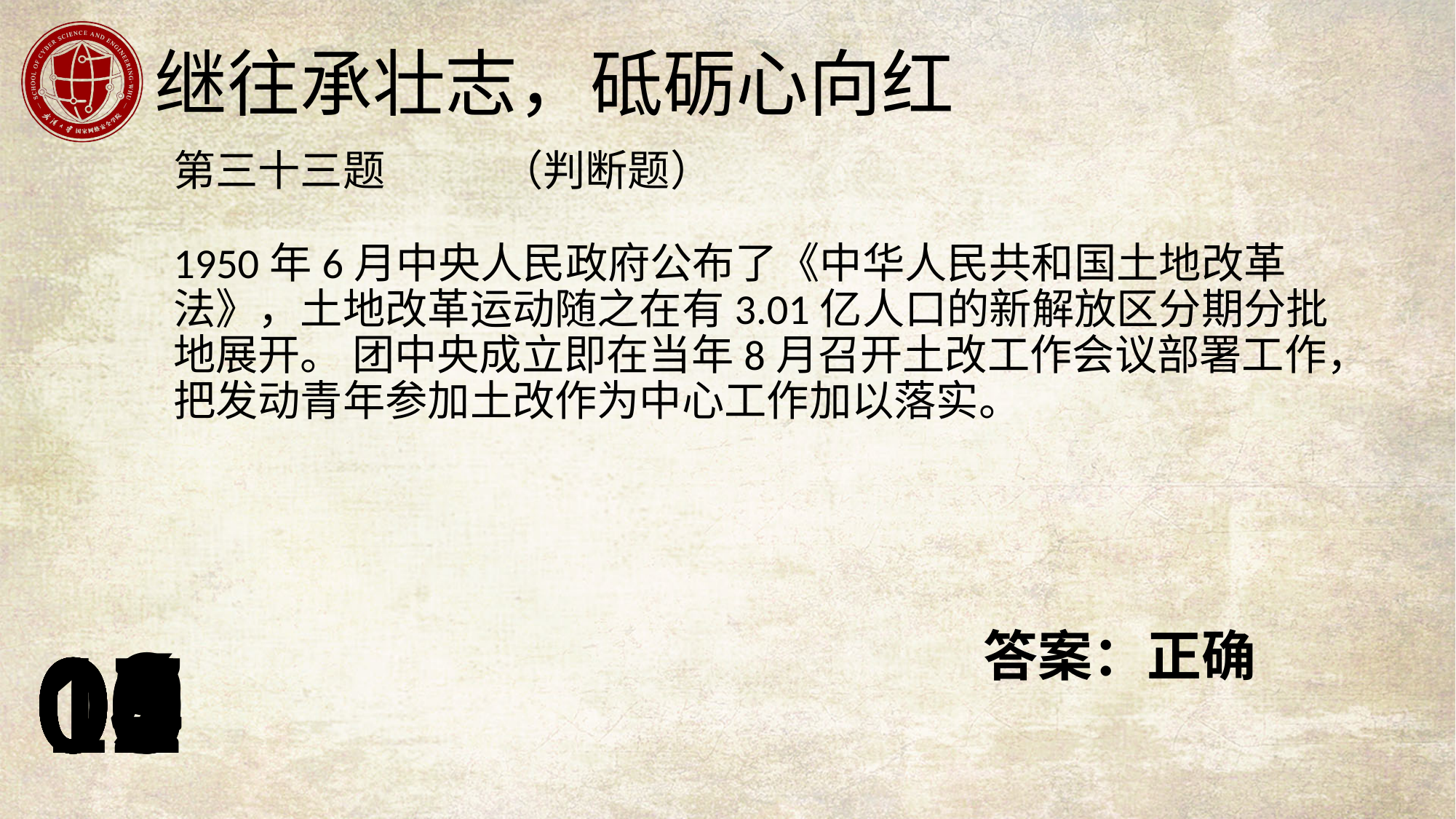

第三十三题		（判断题）
1950年6月中央人民政府公布了《中华人民共和国土地改革法》，土地改革运动随之在有3.01亿人口的新解放区分期分批地展开。 团中央成立即在当年8月召开土改工作会议部署工作，把发动青年参加土改作为中心工作加以落实。
答案：正确